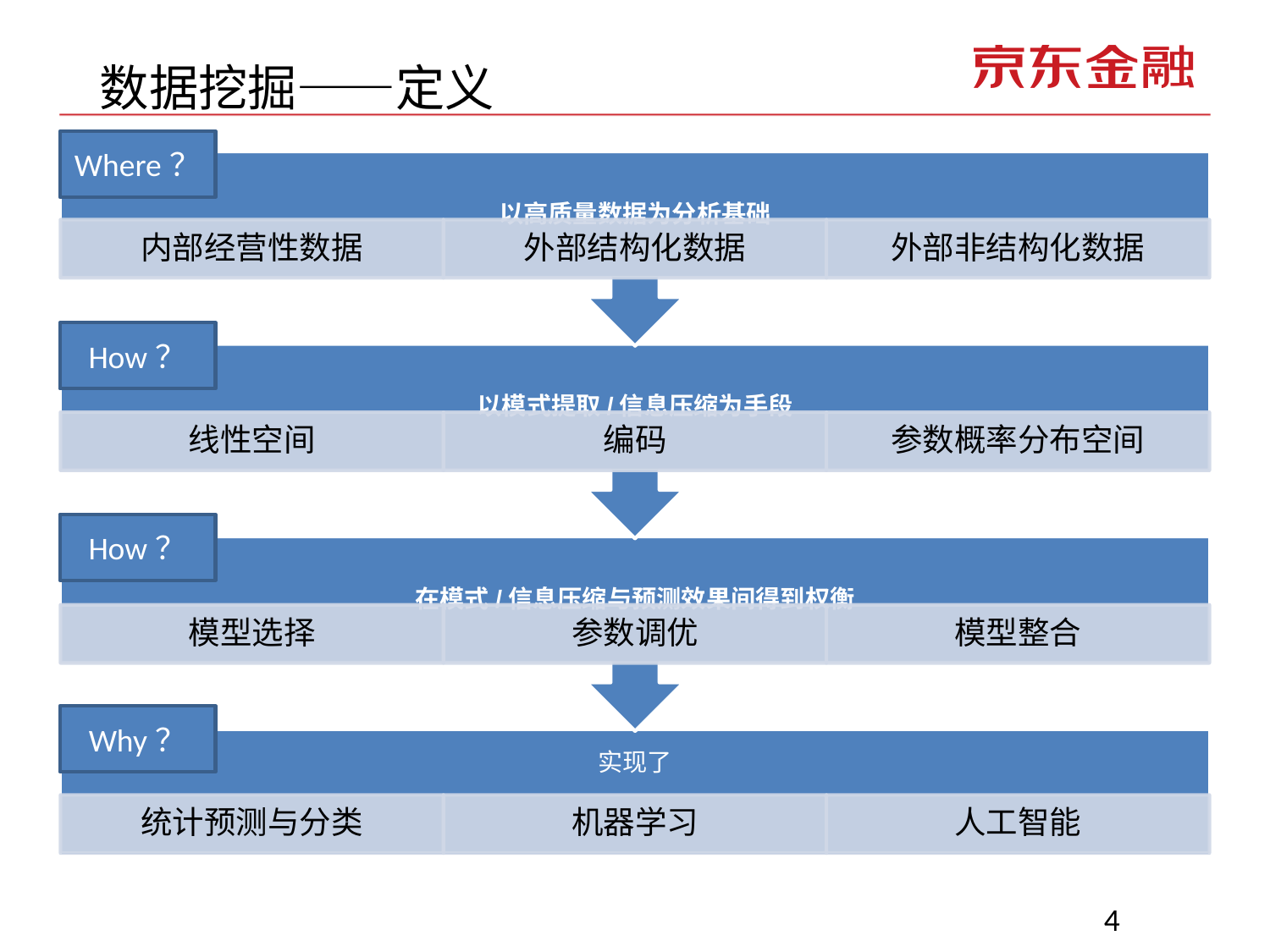

# 数据挖掘——定义
Where？
实现了
统计预测与分类
机器学习
人工智能
在模式/信息压缩与预测效果间得到权衡
模型选择
参数调优
模型整合
以模式提取/信息压缩为手段
线性空间
编码
参数概率分布空间
以高质量数据为分析基础
内部经营性数据
外部结构化数据
外部非结构化数据
How？
How？
Why？
4